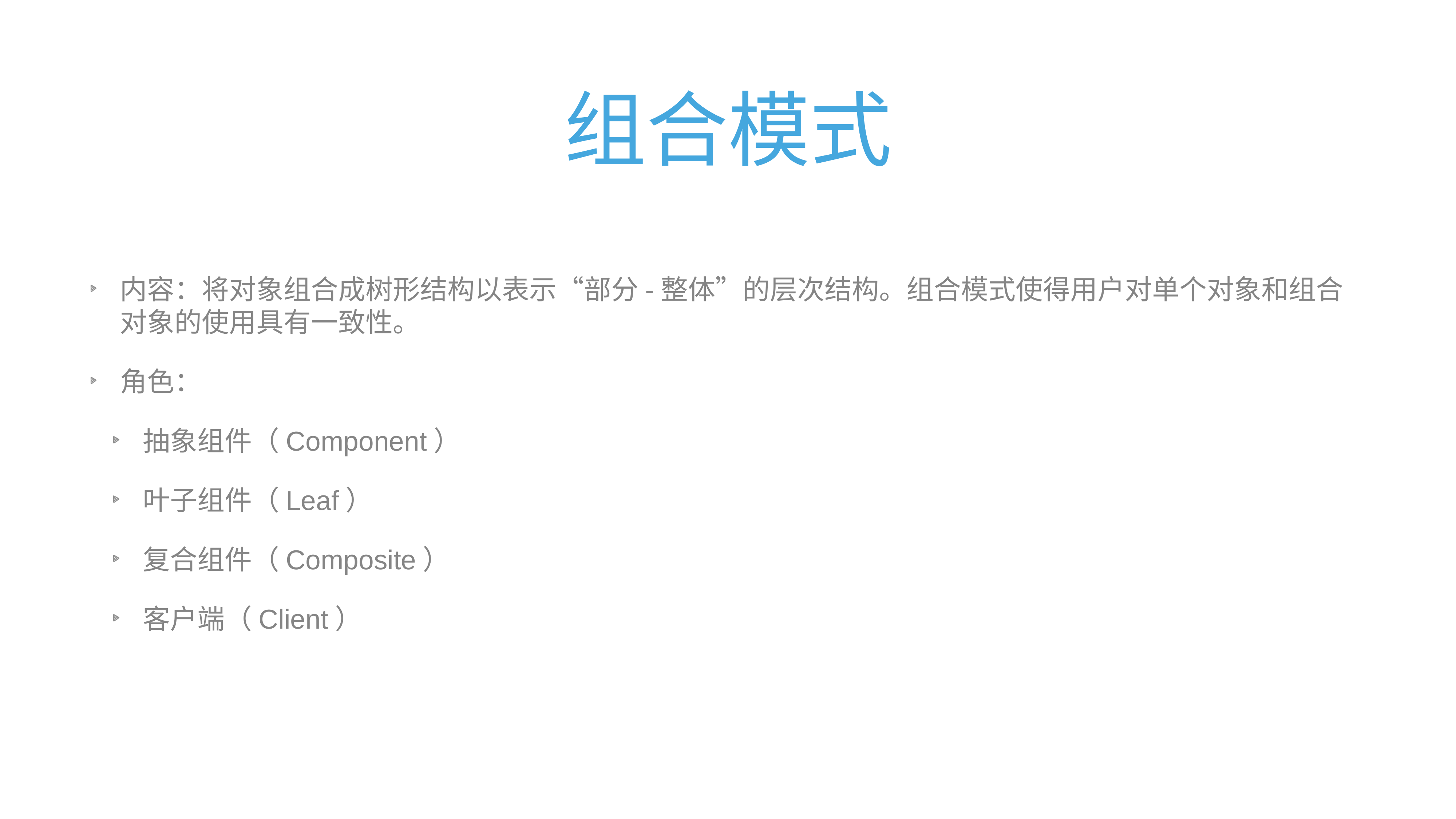

# 组合模式
内容：将对象组合成树形结构以表示“部分-整体”的层次结构。组合模式使得用户对单个对象和组合对象的使用具有一致性。
角色：
抽象组件（Component）
叶子组件（Leaf）
复合组件（Composite）
客户端（Client）